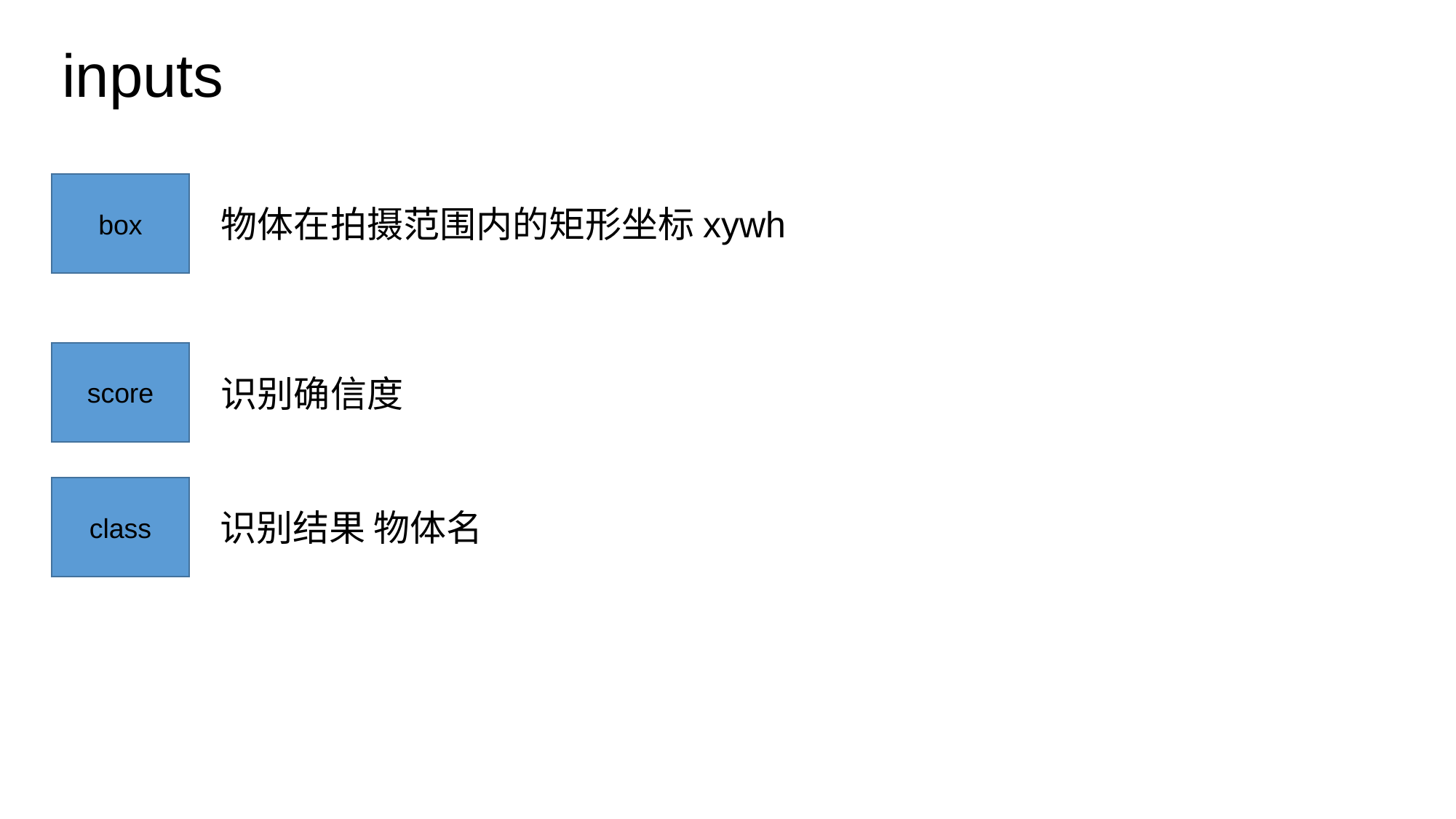

inputs
box
物体在拍摄范围内的矩形坐标xywh
score
识别确信度
class
识别结果 物体名